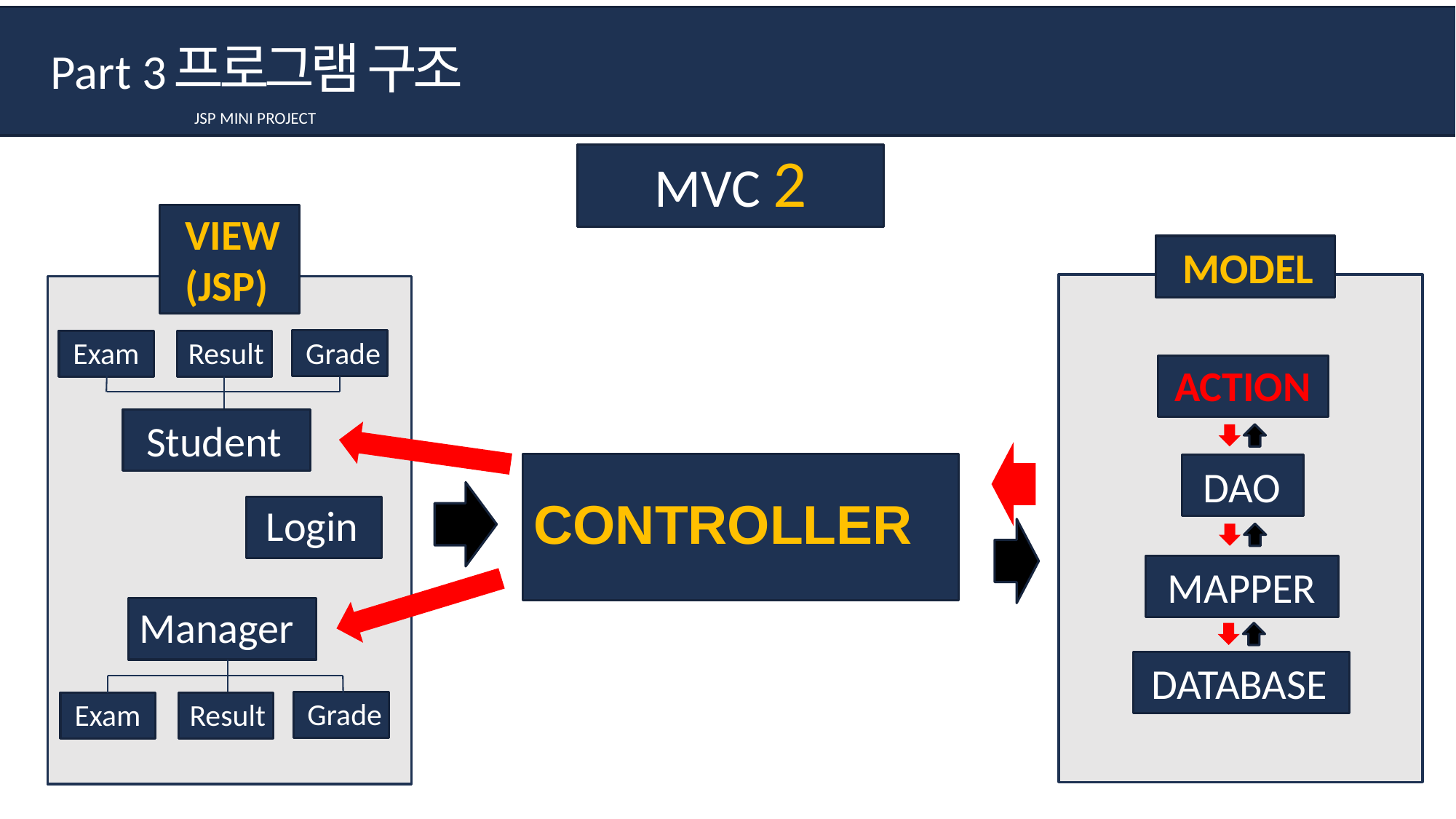

프로그램 구조
Part 3
JSP MINI PROJECT
MVC 2

VIEW
(JSP)

MODEL

Grade
Exam
Result

ACTION

Student

DAO

CONTROLLER
Login

MAPPER

Manager

DATABASE

Grade
Exam
Result